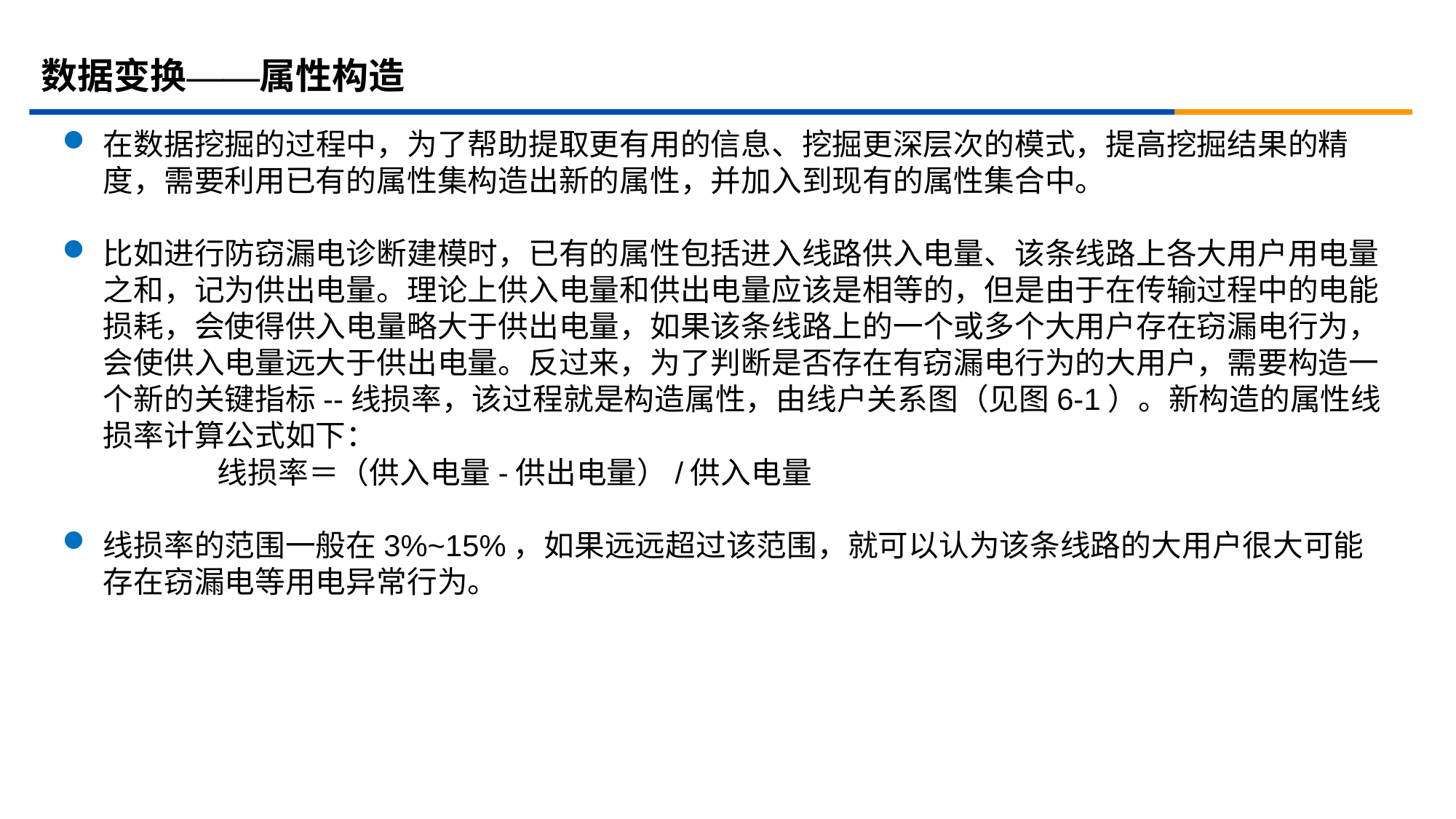

# 数据变换——属性构造

在数据挖掘的过程中，为了帮助提取更有用的信息、挖掘更深层次的模式，提高挖掘结果的精度，需要利用已有的属性集构造出新的属性，并加入到现有的属性集合中。

比如进行防窃漏电诊断建模时，已有的属性包括进入线路供入电量、该条线路上各大用户用电量之和，记为供出电量。理论上供入电量和供出电量应该是相等的，但是由于在传输过程中的电能损耗，会使得供入电量略大于供出电量，如果该条线路上的一个或多个大用户存在窃漏电行为，会使供入电量远大于供出电量。反过来，为了判断是否存在有窃漏电行为的大用户，需要构造一个新的关键指标--线损率，该过程就是构造属性，由线户关系图（见图6-1）。新构造的属性线损率计算公式如下：
                      线损率＝（供入电量-供出电量）/供入电量

线损率的范围一般在3%~15%，如果远远超过该范围，就可以认为该条线路的大用户很大可能存在窃漏电等用电异常行为。